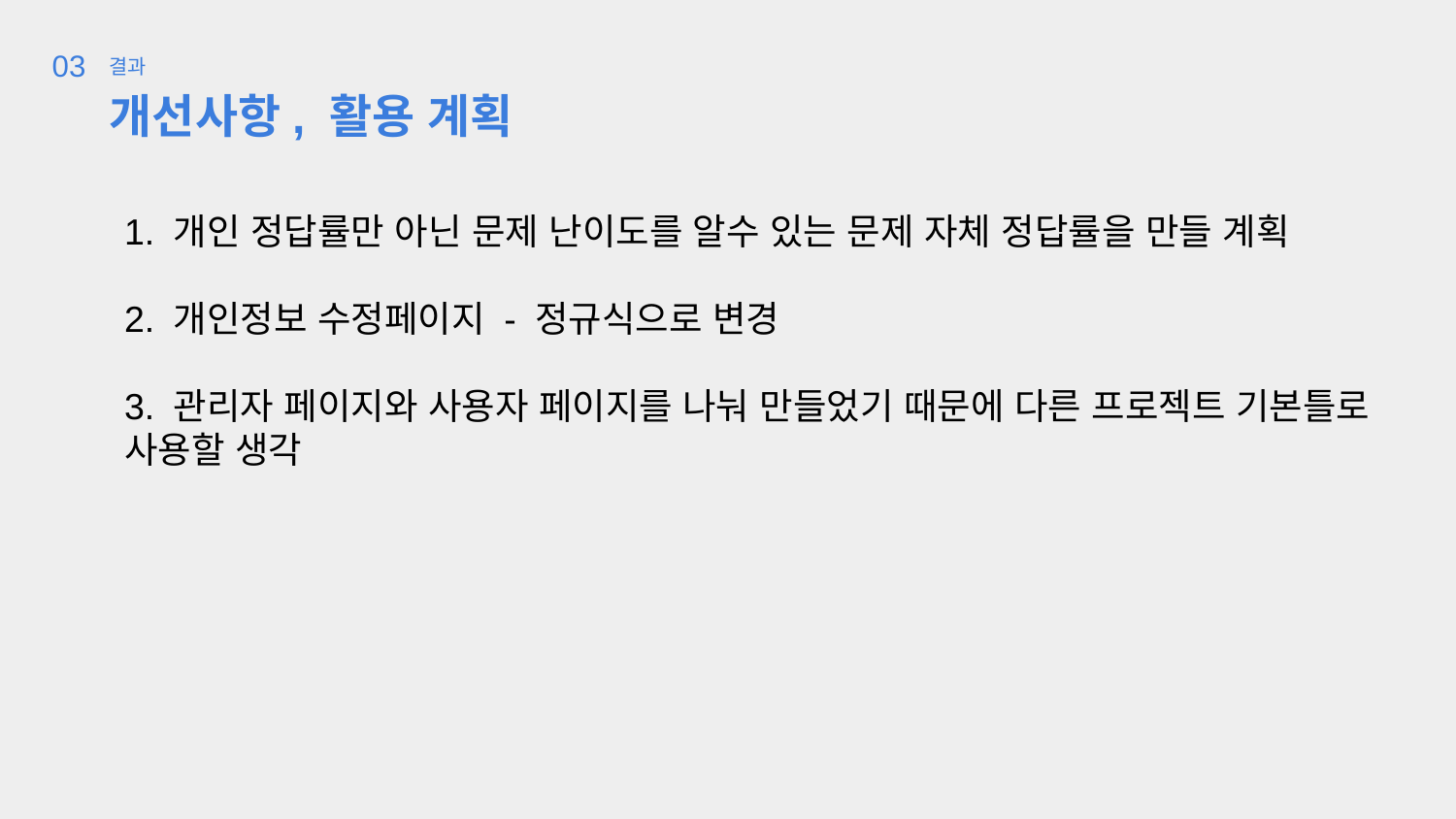

03
결과
개선사항, 활용 계획
1. 개인 정답률만 아닌 문제 난이도를 알수 있는 문제 자체 정답률을 만들 계획

2. 개인정보 수정페이지 - 정규식으로 변경

3. 관리자 페이지와 사용자 페이지를 나눠 만들었기 때문에 다른 프로젝트 기본틀로 사용할 생각